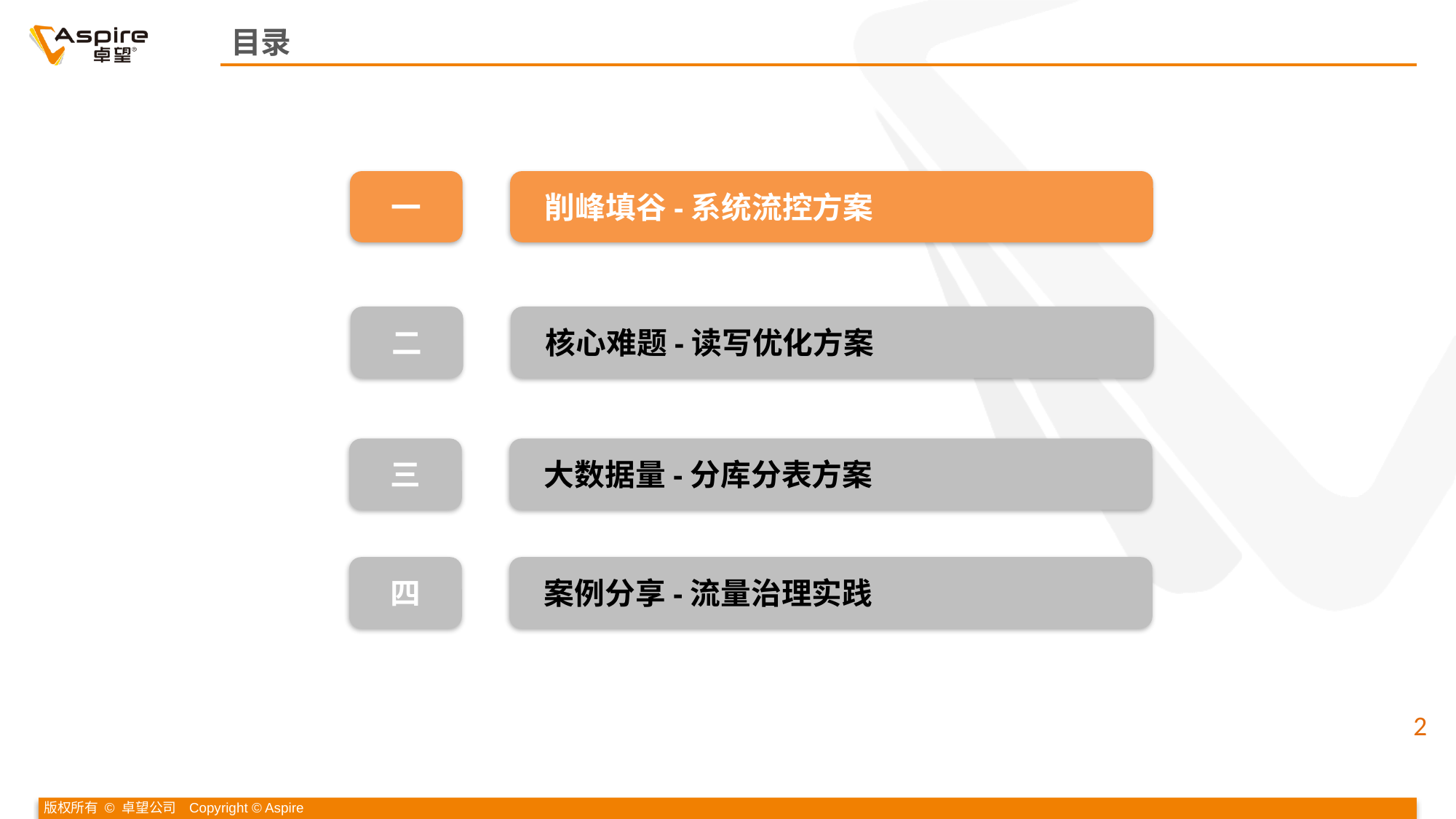

目录
一

削峰填谷-系统流控方案
二

核心难题-读写优化方案
三

大数据量-分库分表方案
四

案例分享-流量治理实践
2